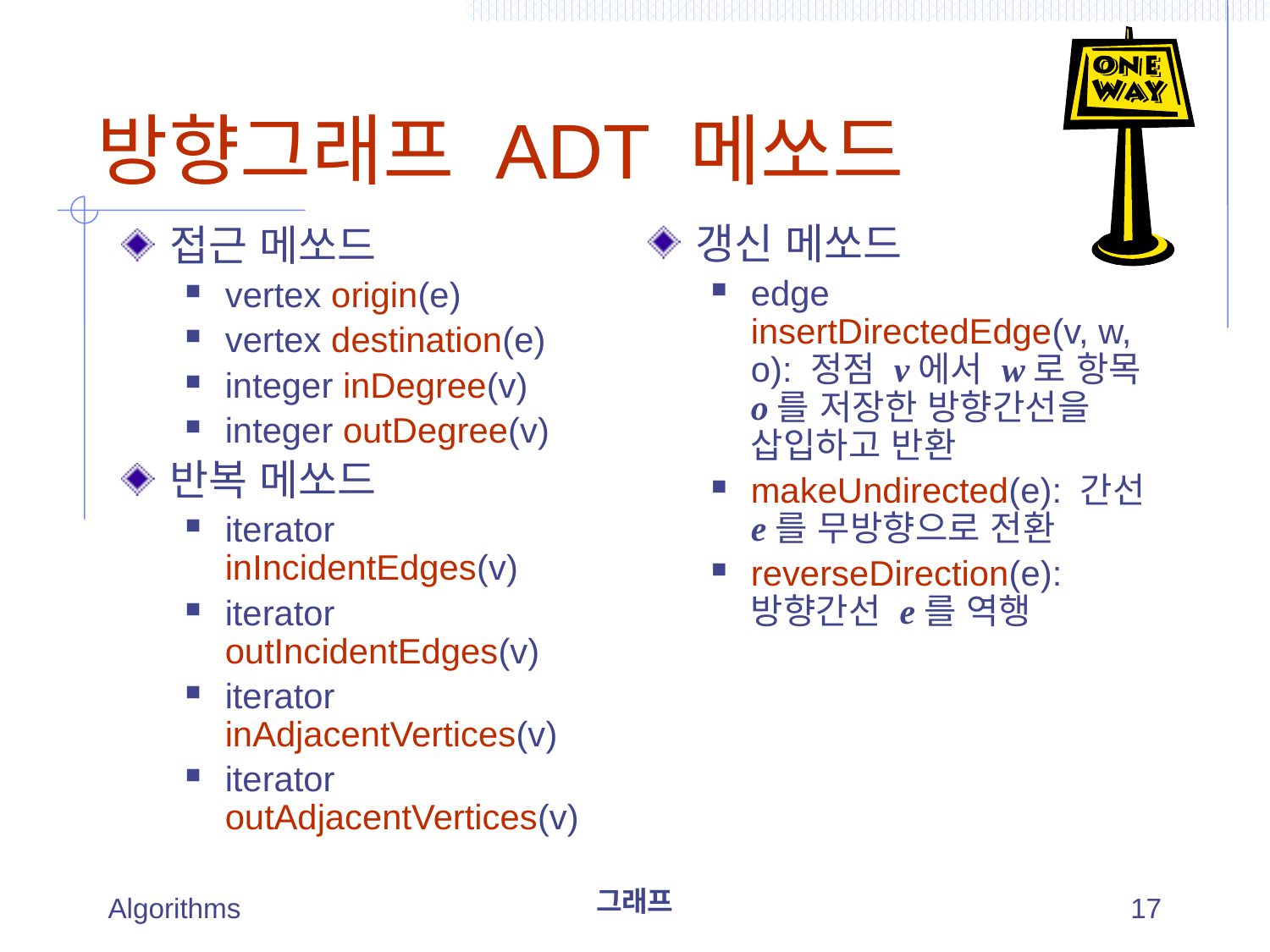

# 방향그래프 ADT 메쏘드
갱신 메쏘드
edge insertDirectedEdge(v, w, o): 정점 v에서 w로 항목 o를 저장한 방향간선을 삽입하고 반환
makeUndirected(e): 간선 e를 무방향으로 전환
reverseDirection(e): 방향간선 e를 역행
접근 메쏘드
vertex origin(e)
vertex destination(e)
integer inDegree(v)
integer outDegree(v)
반복 메쏘드
iterator inIncidentEdges(v)
iterator outIncidentEdges(v)
iterator inAdjacentVertices(v)
iterator outAdjacentVertices(v)
Algorithms
그래프
17